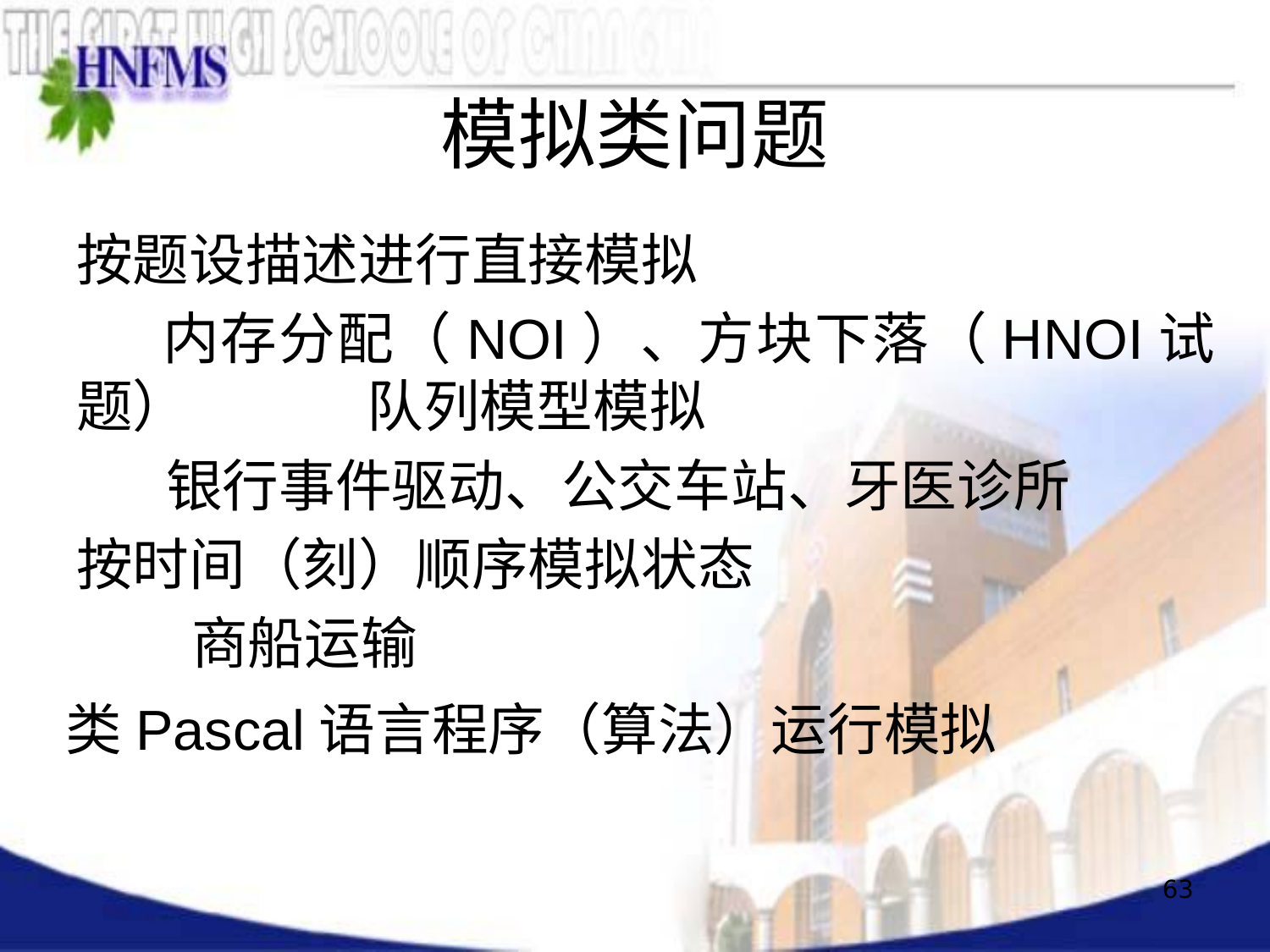

# 模拟类问题
按题设描述进行直接模拟
     内存分配（NOI）、方块下落（HNOI试题）              队列模型模拟
      银行事件驱动、公交车站、牙医诊所
按时间（刻）顺序模拟状态
   商船运输

 类Pascal语言程序（算法）运行模拟
63